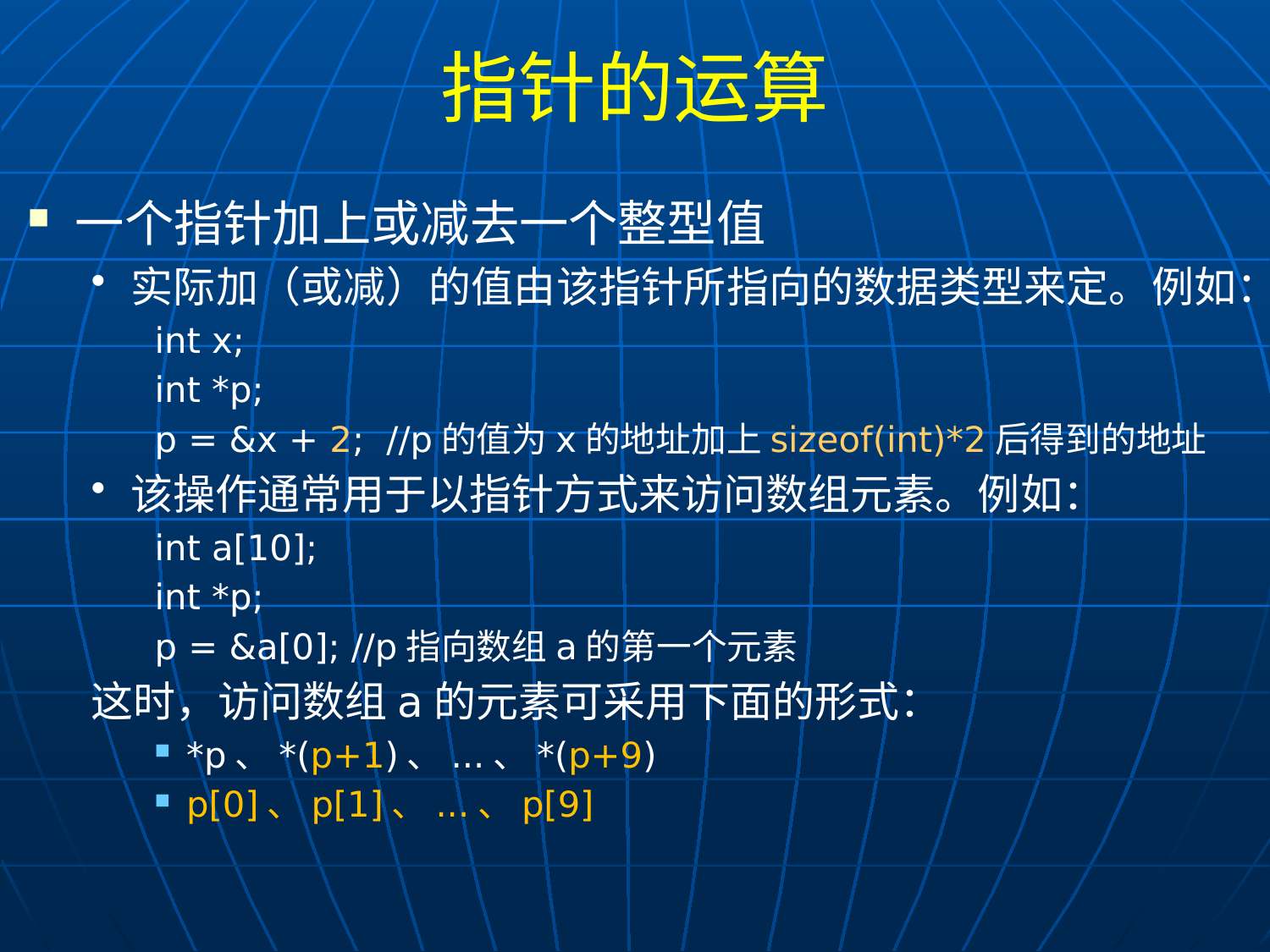

# 指针的运算
一个指针加上或减去一个整型值
实际加（或减）的值由该指针所指向的数据类型来定。例如：
int x;
int *p;
p = &x + 2;  //p的值为x的地址加上sizeof(int)*2后得到的地址
该操作通常用于以指针方式来访问数组元素。例如：
int a[10];
int *p;
p = &a[0]; //p指向数组a的第一个元素
这时，访问数组a的元素可采用下面的形式：
*p、*(p+1)、...、*(p+9)
p[0]、p[1]、...、p[9]